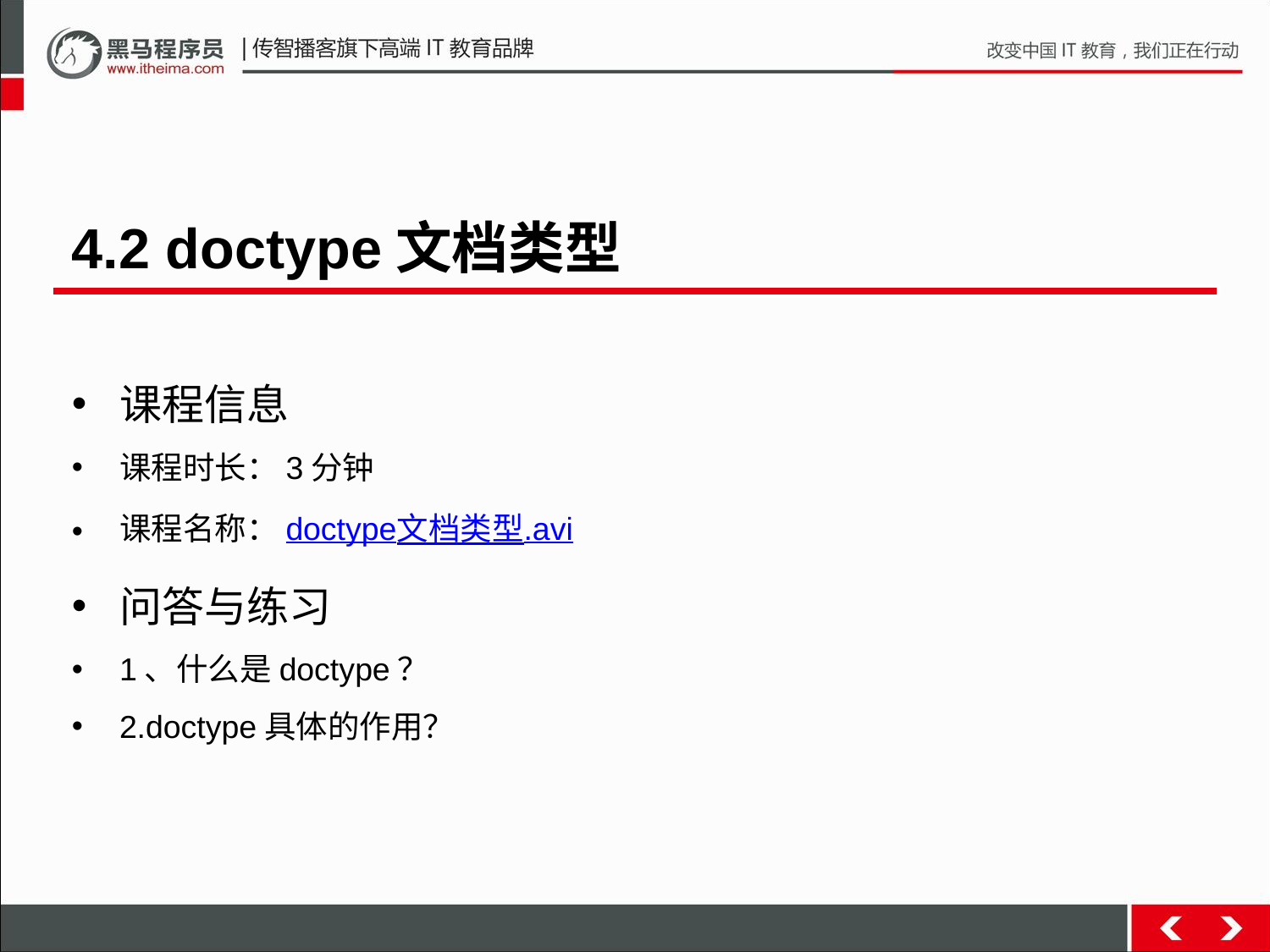

4.2 doctype文档类型
课程信息
课程时长：3分钟
课程名称：doctype文档类型.avi
问答与练习
1、什么是doctype？
2.doctype具体的作用？